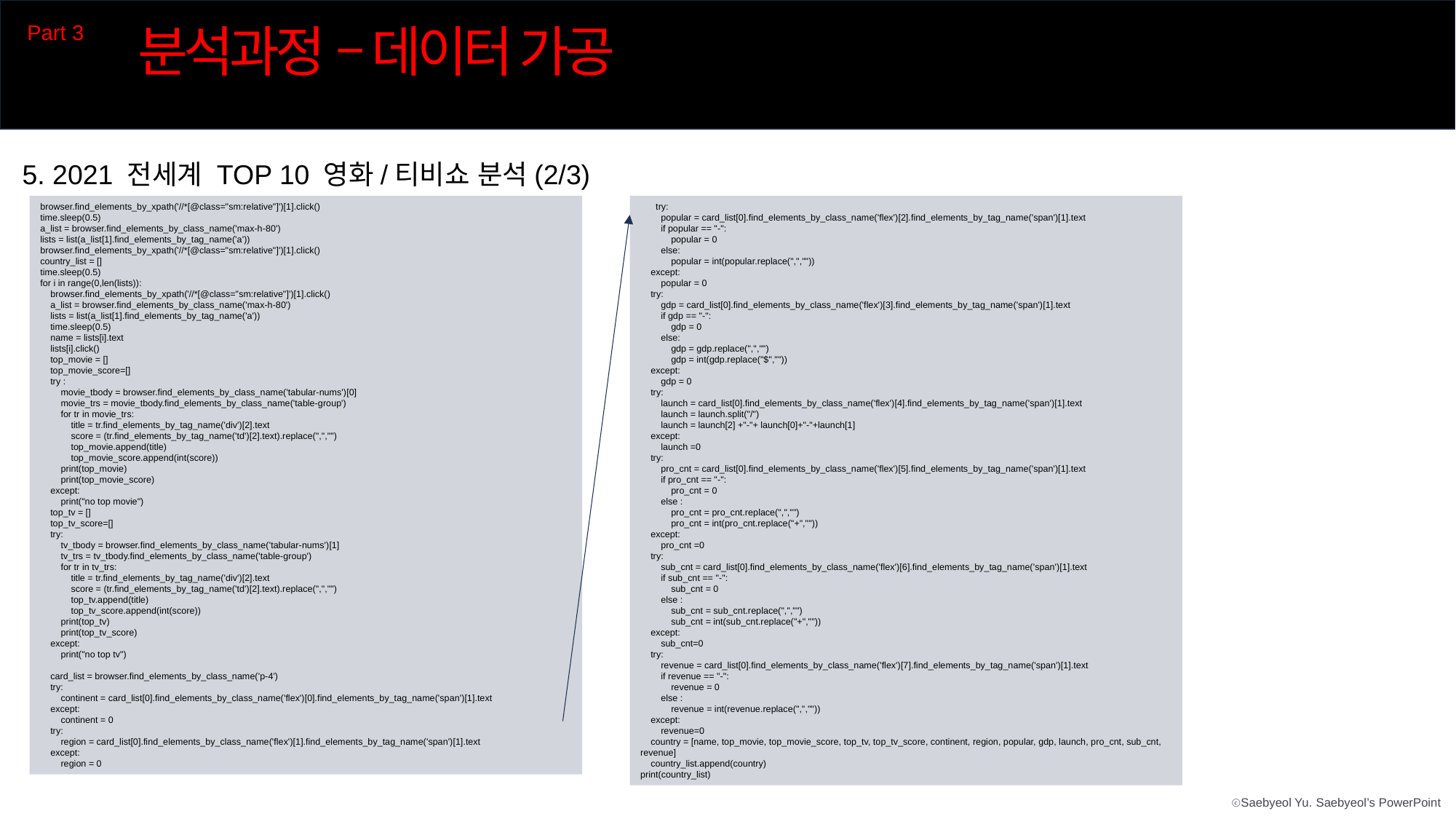

분석과정 – 데이터 가공
Part 3
5. 2021 전세계 TOP 10 영화/티비쇼 분석(2/3)
browser.find_elements_by_xpath('//*[@class="sm:relative"]')[1].click()
time.sleep(0.5)
a_list = browser.find_elements_by_class_name('max-h-80')
lists = list(a_list[1].find_elements_by_tag_name('a'))
browser.find_elements_by_xpath('//*[@class="sm:relative"]')[1].click()
country_list = []
time.sleep(0.5)
for i in range(0,len(lists)):
    browser.find_elements_by_xpath('//*[@class="sm:relative"]')[1].click()
    a_list = browser.find_elements_by_class_name('max-h-80')
    lists = list(a_list[1].find_elements_by_tag_name('a'))
    time.sleep(0.5)
    name = lists[i].text
    lists[i].click()
    top_movie = []
    top_movie_score=[]
    try :
        movie_tbody = browser.find_elements_by_class_name('tabular-nums')[0]
        movie_trs = movie_tbody.find_elements_by_class_name('table-group')
        for tr in movie_trs:
            title = tr.find_elements_by_tag_name('div')[2].text
            score = (tr.find_elements_by_tag_name('td')[2].text).replace(",","")
            top_movie.append(title)
            top_movie_score.append(int(score))
        print(top_movie)
        print(top_movie_score)
    except:
        print("no top movie")
    top_tv = []
    top_tv_score=[]
    try:
        tv_tbody = browser.find_elements_by_class_name('tabular-nums')[1]
        tv_trs = tv_tbody.find_elements_by_class_name('table-group')
        for tr in tv_trs:
            title = tr.find_elements_by_tag_name('div')[2].text
            score = (tr.find_elements_by_tag_name('td')[2].text).replace(",","")
            top_tv.append(title)
            top_tv_score.append(int(score))
        print(top_tv)
        print(top_tv_score)
    except:
        print("no top tv")

    card_list = browser.find_elements_by_class_name('p-4')
    try:
        continent = card_list[0].find_elements_by_class_name('flex')[0].find_elements_by_tag_name('span')[1].text
    except:
        continent = 0
    try:
        region = card_list[0].find_elements_by_class_name('flex')[1].find_elements_by_tag_name('span')[1].text
    except:
        region = 0
      try:
        popular = card_list[0].find_elements_by_class_name('flex')[2].find_elements_by_tag_name('span')[1].text
        if popular == "-":
            popular = 0
        else:
            popular = int(popular.replace(",",""))
    except:
        popular = 0
    try:
        gdp = card_list[0].find_elements_by_class_name('flex')[3].find_elements_by_tag_name('span')[1].text
        if gdp == "-":
            gdp = 0
        else:
            gdp = gdp.replace(",","")
            gdp = int(gdp.replace("$",""))
    except:
        gdp = 0
    try:
        launch = card_list[0].find_elements_by_class_name('flex')[4].find_elements_by_tag_name('span')[1].text
        launch = launch.split("/")
        launch = launch[2] +"-"+ launch[0]+"-"+launch[1]
    except:
        launch =0
    try:
        pro_cnt = card_list[0].find_elements_by_class_name('flex')[5].find_elements_by_tag_name('span')[1].text
        if pro_cnt == "-":
            pro_cnt = 0
        else :
            pro_cnt = pro_cnt.replace(",","")
            pro_cnt = int(pro_cnt.replace("+",""))
    except:
        pro_cnt =0
    try:
        sub_cnt = card_list[0].find_elements_by_class_name('flex')[6].find_elements_by_tag_name('span')[1].text
        if sub_cnt == "-":
            sub_cnt = 0
        else :
            sub_cnt = sub_cnt.replace(",","")
            sub_cnt = int(sub_cnt.replace("+",""))
    except:
        sub_cnt=0
    try:
        revenue = card_list[0].find_elements_by_class_name('flex')[7].find_elements_by_tag_name('span')[1].text
        if revenue == "-":
            revenue = 0
        else :
            revenue = int(revenue.replace(",",""))
    except:
        revenue=0
    country = [name, top_movie, top_movie_score, top_tv, top_tv_score, continent, region, popular, gdp, launch, pro_cnt, sub_cnt, revenue]
    country_list.append(country)
print(country_list)